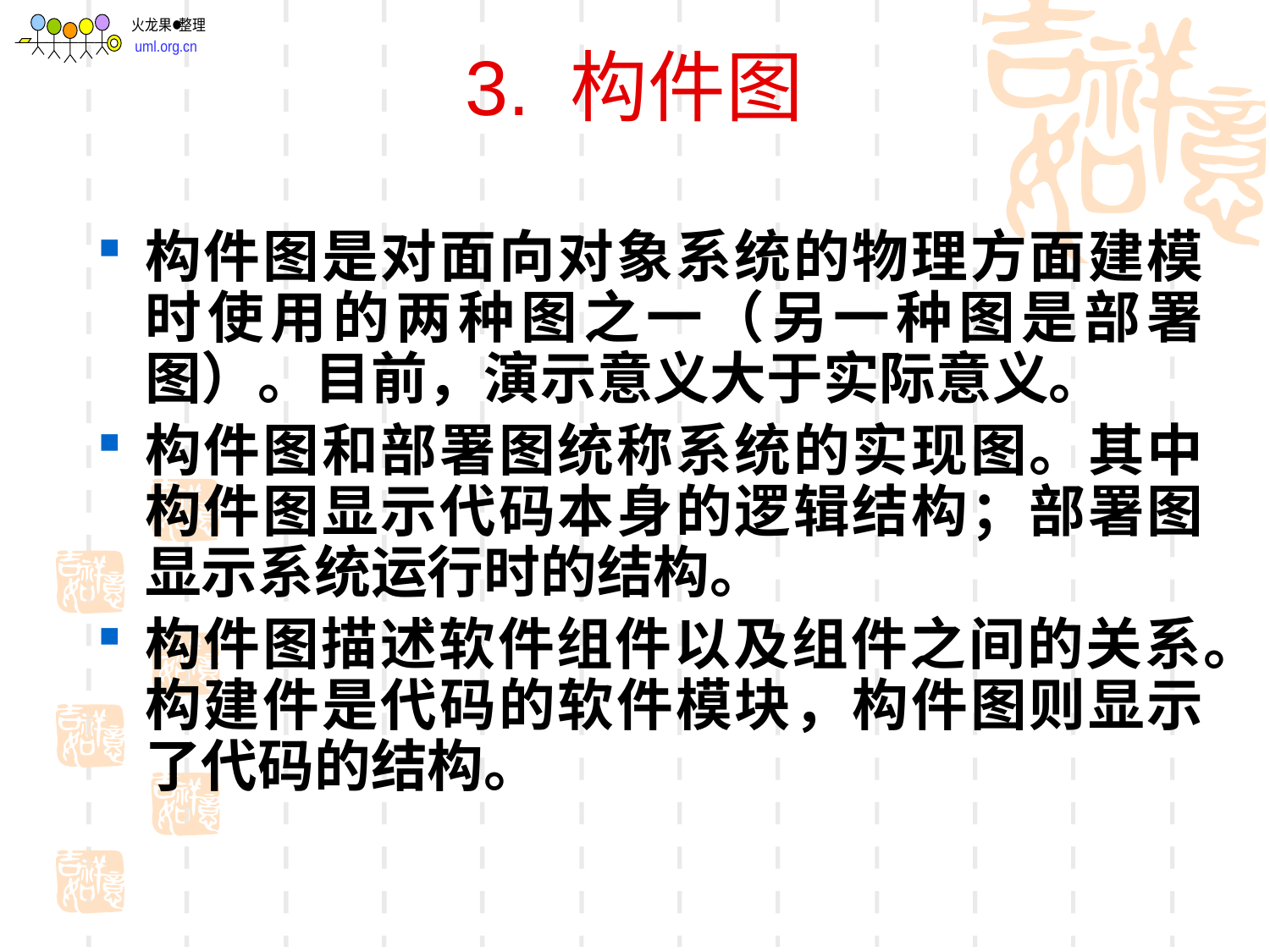

# 3. 构件图
构件图是对面向对象系统的物理方面建模时使用的两种图之一（另一种图是部署图）。目前，演示意义大于实际意义。
构件图和部署图统称系统的实现图。其中构件图显示代码本身的逻辑结构；部署图显示系统运行时的结构。
构件图描述软件组件以及组件之间的关系。构建件是代码的软件模块，构件图则显示了代码的结构。